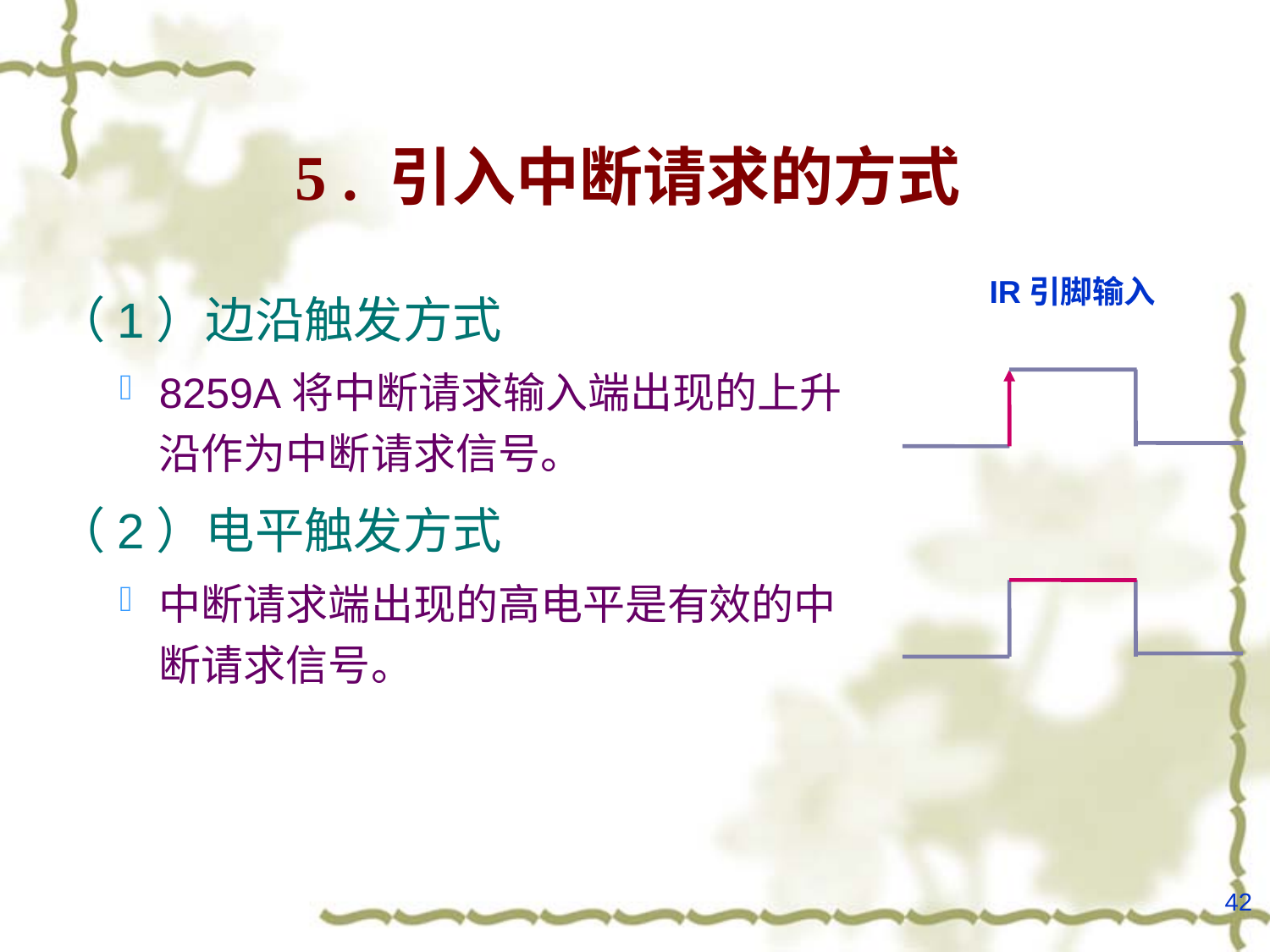

# 5 . 引入中断请求的方式
IR引脚输入
（1）边沿触发方式
8259A将中断请求输入端出现的上升沿作为中断请求信号。
（2）电平触发方式
中断请求端出现的高电平是有效的中断请求信号。

42